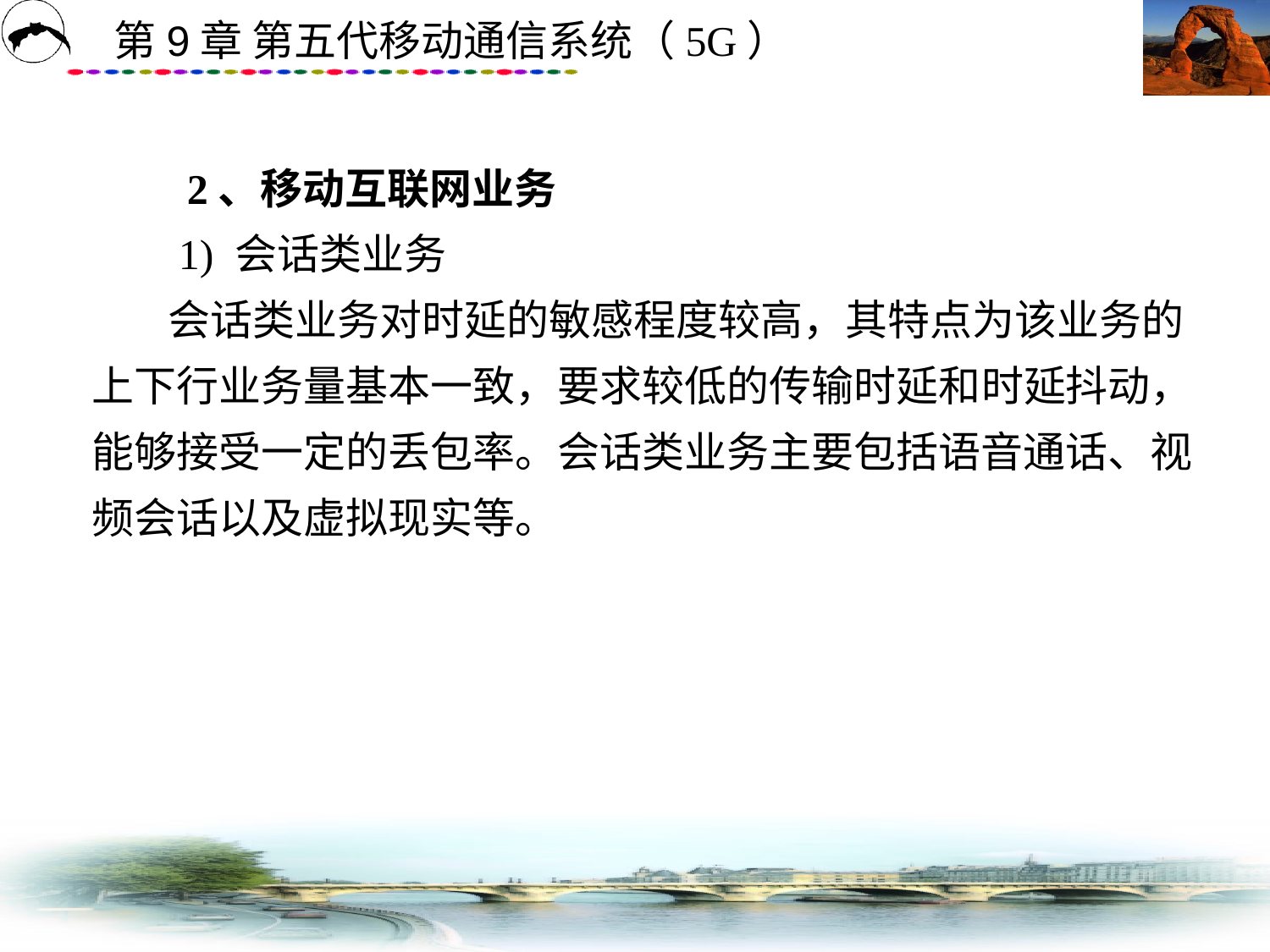

# 2、移动互联网业务 1) 会话类业务 会话类业务对时延的敏感程度较高，其特点为该业务的上下行业务量基本一致，要求较低的传输时延和时延抖动，能够接受一定的丢包率。会话类业务主要包括语音通话、视频会话以及虚拟现实等。